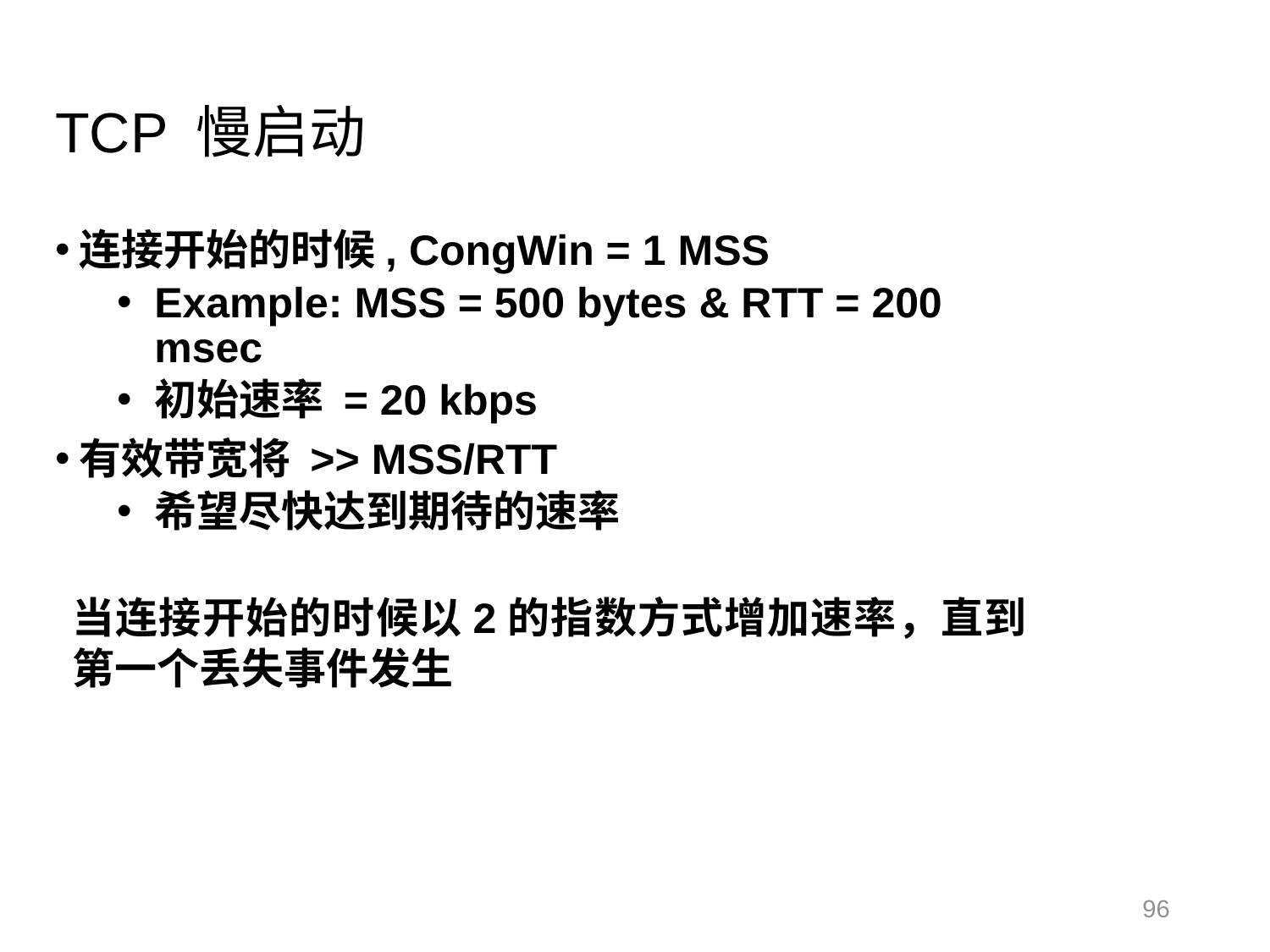

# TCP 慢启动
连接开始的时候, CongWin = 1 MSS
Example: MSS = 500 bytes & RTT = 200 msec
初始速率 = 20 kbps
有效带宽将 >> MSS/RTT
希望尽快达到期待的速率

当连接开始的时候以2的指数方式增加速率，直到第一个丢失事件发生

96